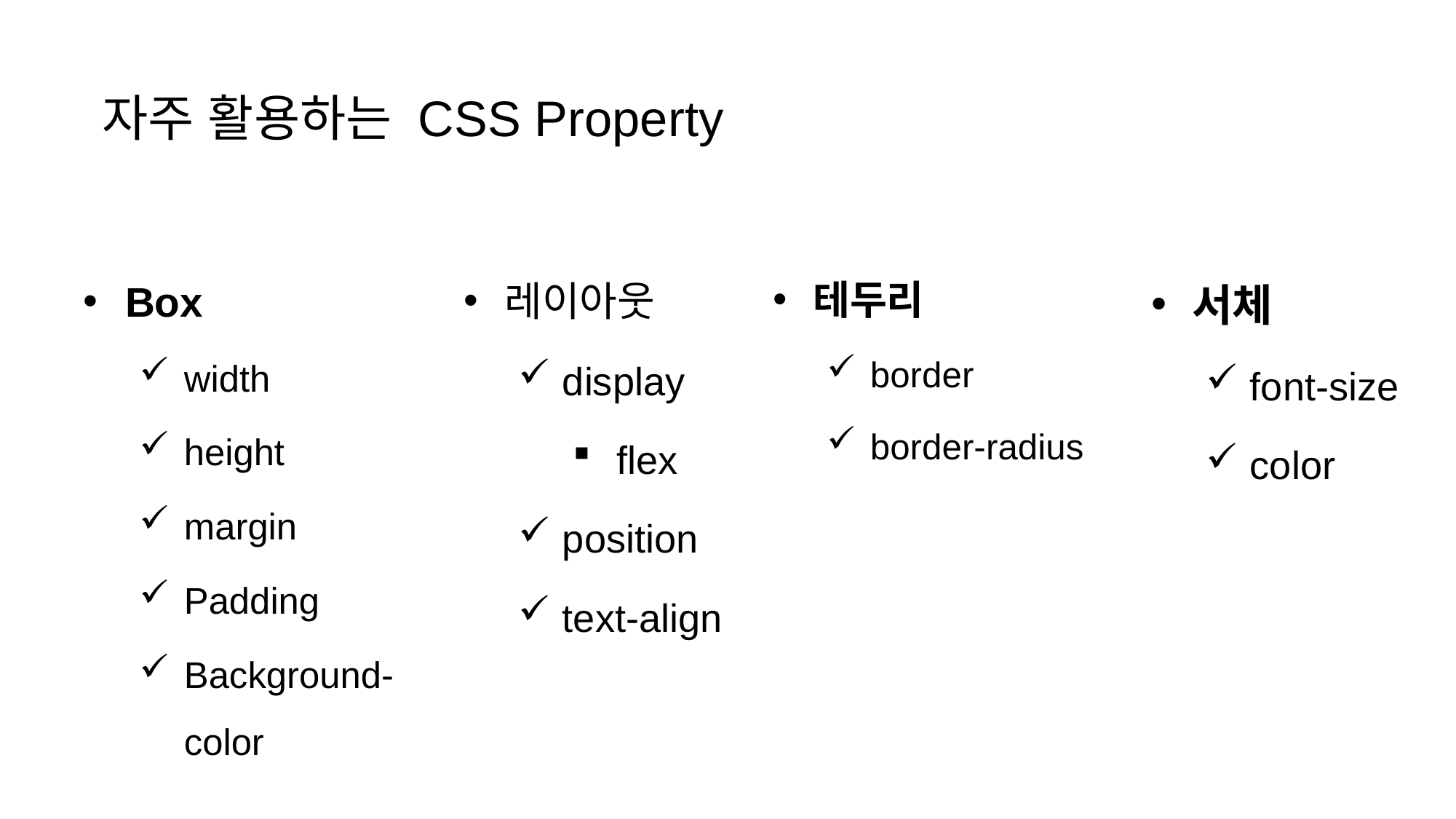

# 자주 활용하는 CSS Property
서체
font-size
color

Box
width
height
margin
Padding
Background-color

레이아웃
display
flex
position
text-align

테두리
border
border-radius